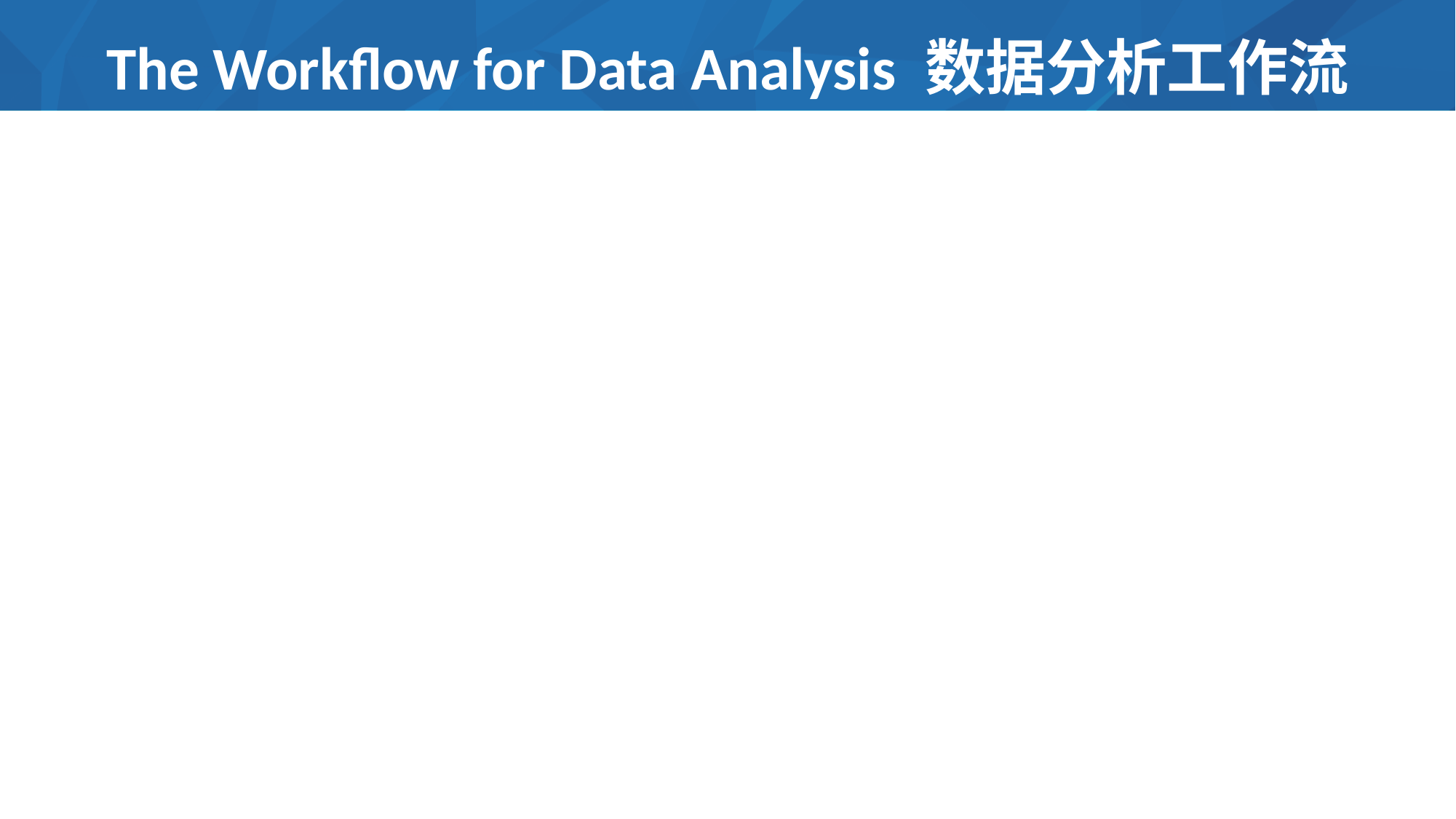

# The Workflow for Data Analysis 数据分析工作流